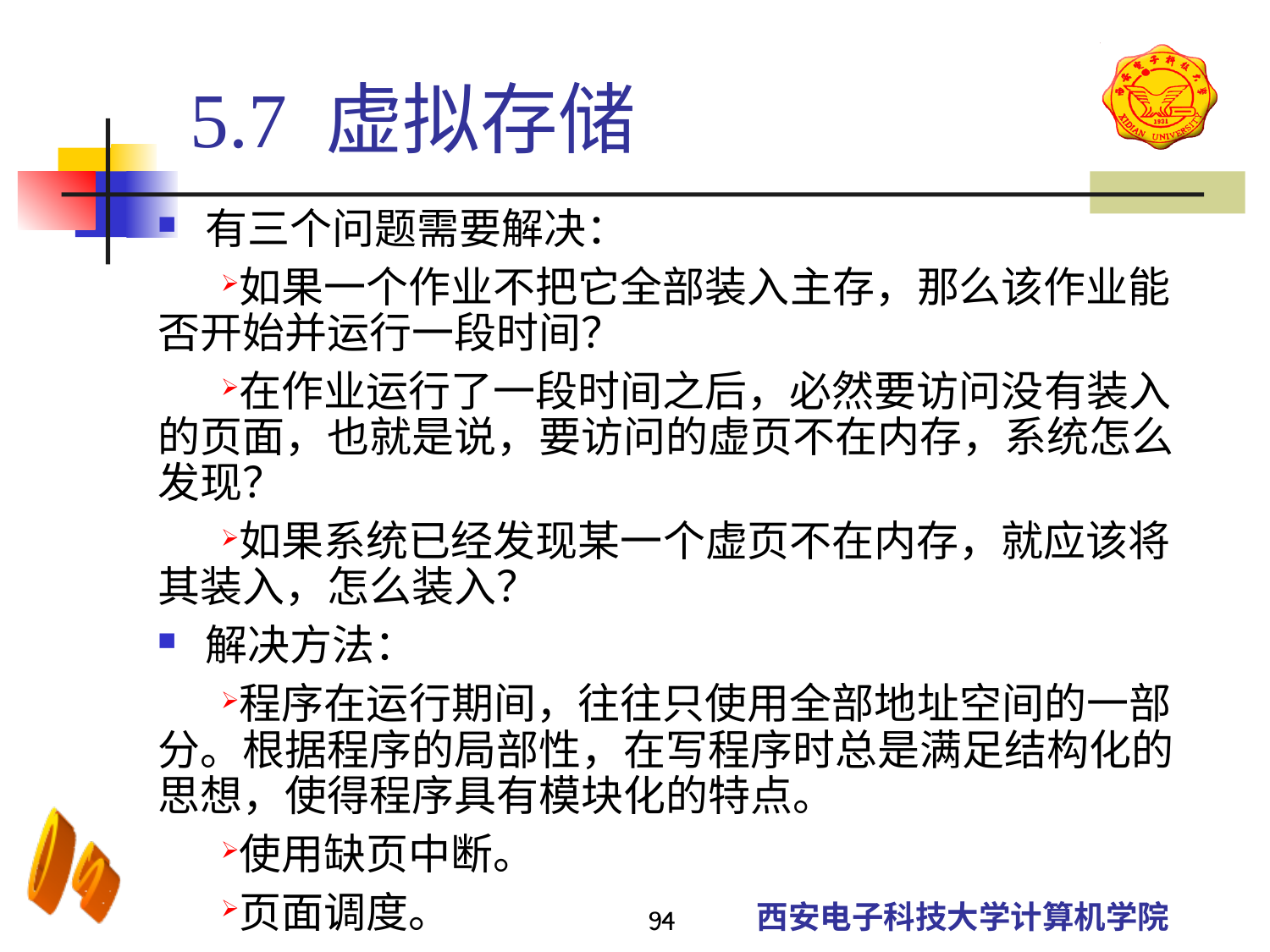

5.7 虚拟存储
有三个问题需要解决：
如果一个作业不把它全部装入主存，那么该作业能否开始并运行一段时间？
在作业运行了一段时间之后，必然要访问没有装入的页面，也就是说，要访问的虚页不在内存，系统怎么发现？
如果系统已经发现某一个虚页不在内存，就应该将其装入，怎么装入？
解决方法：
程序在运行期间，往往只使用全部地址空间的一部分。根据程序的局部性，在写程序时总是满足结构化的思想，使得程序具有模块化的特点。
使用缺页中断。
页面调度。
94